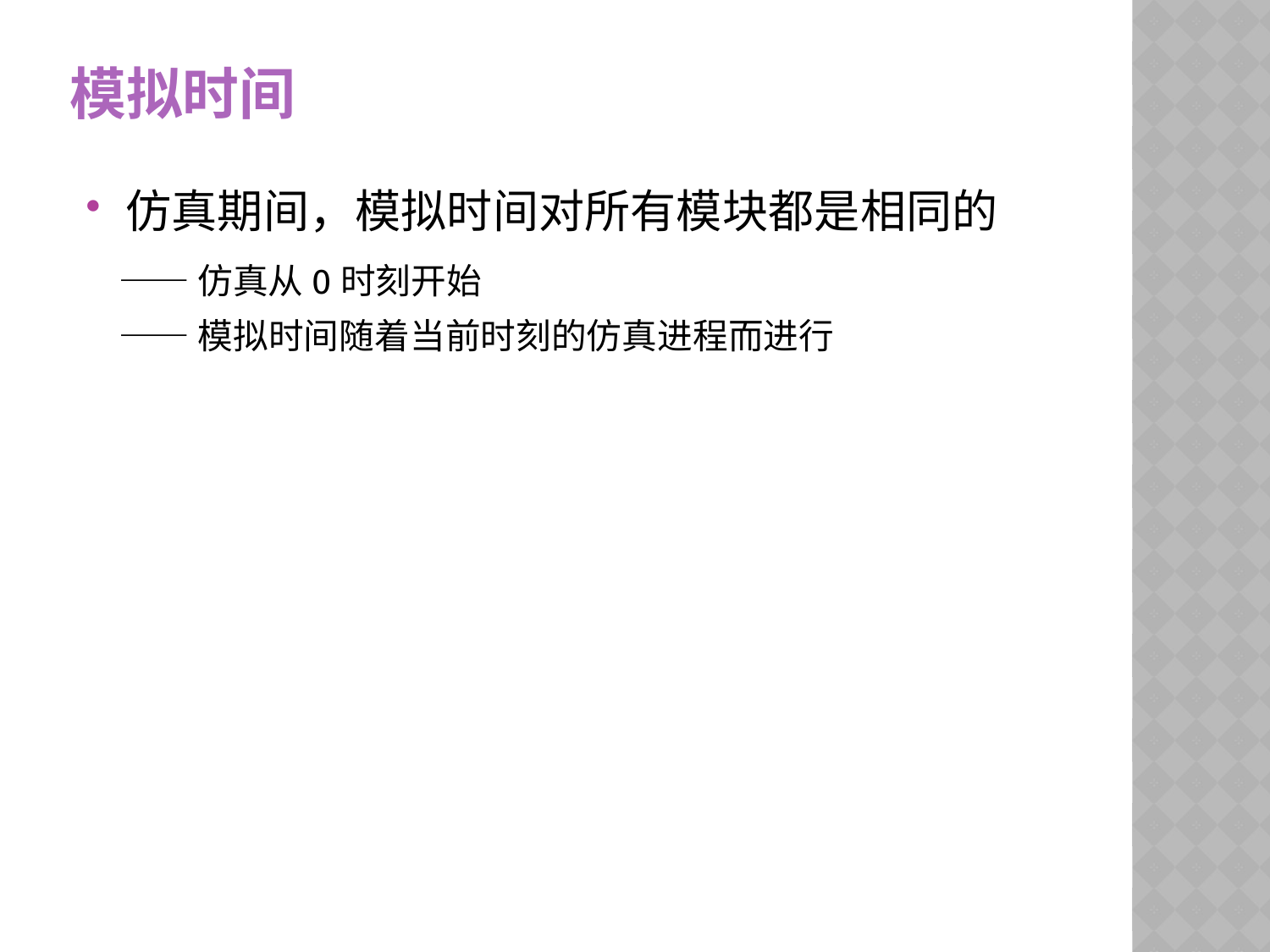

模拟时间
仿真期间，模拟时间对所有模块都是相同的
   ——仿真从0时刻开始
    ——模拟时间随着当前时刻的仿真进程而进行